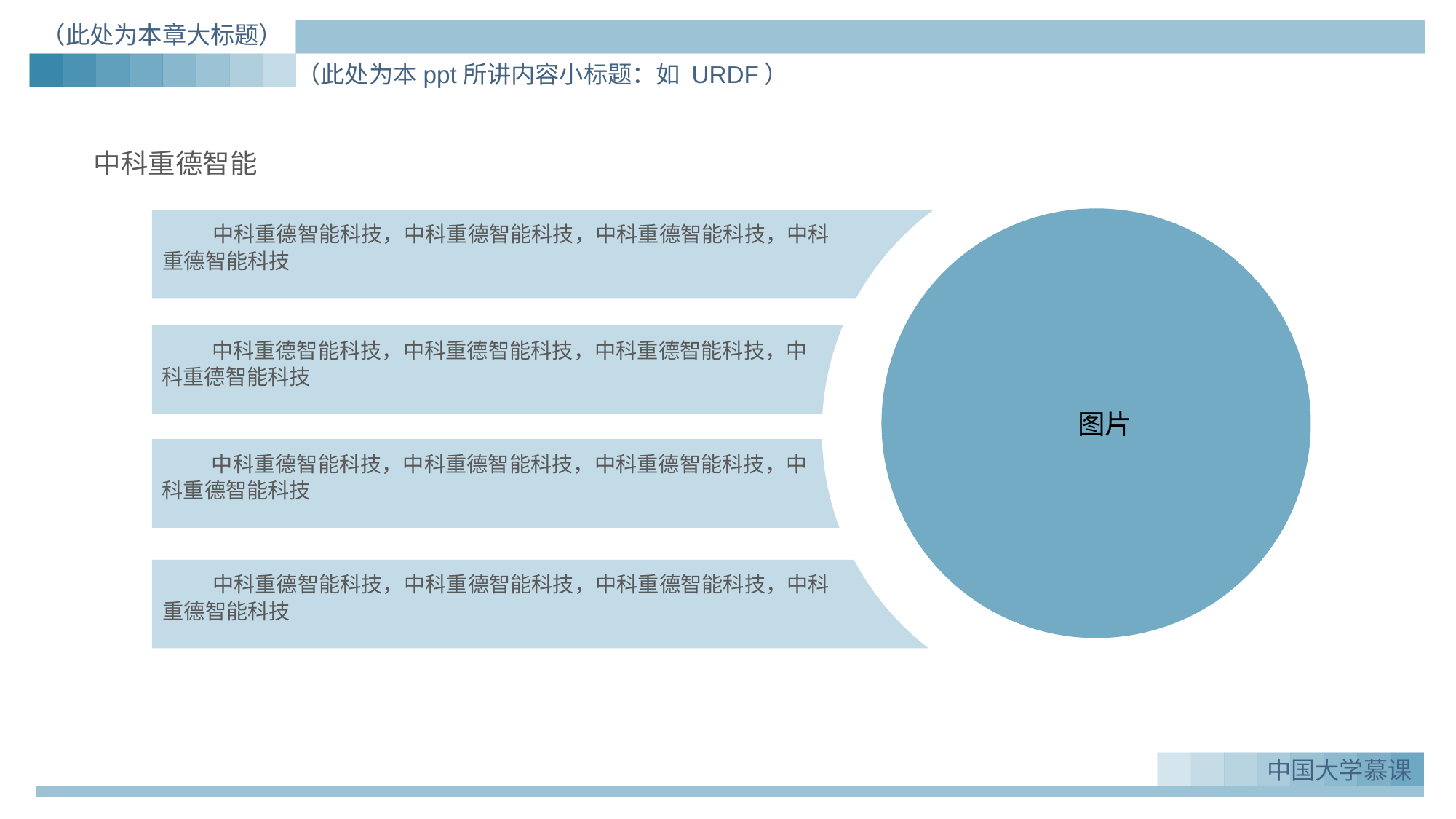

（此处为本章大标题）
（此处为本ppt所讲内容小标题：如 URDF）
中科重德智能

       中科重德智能科技，中科重德智能科技，中科重德智能科技，中科重德智能科技

       中科重德智能科技，中科重德智能科技，中科重德智能科技，中科重德智能科技

图片

       中科重德智能科技，中科重德智能科技，中科重德智能科技，中科重德智能科技

       中科重德智能科技，中科重德智能科技，中科重德智能科技，中科重德智能科技

中国大学慕课